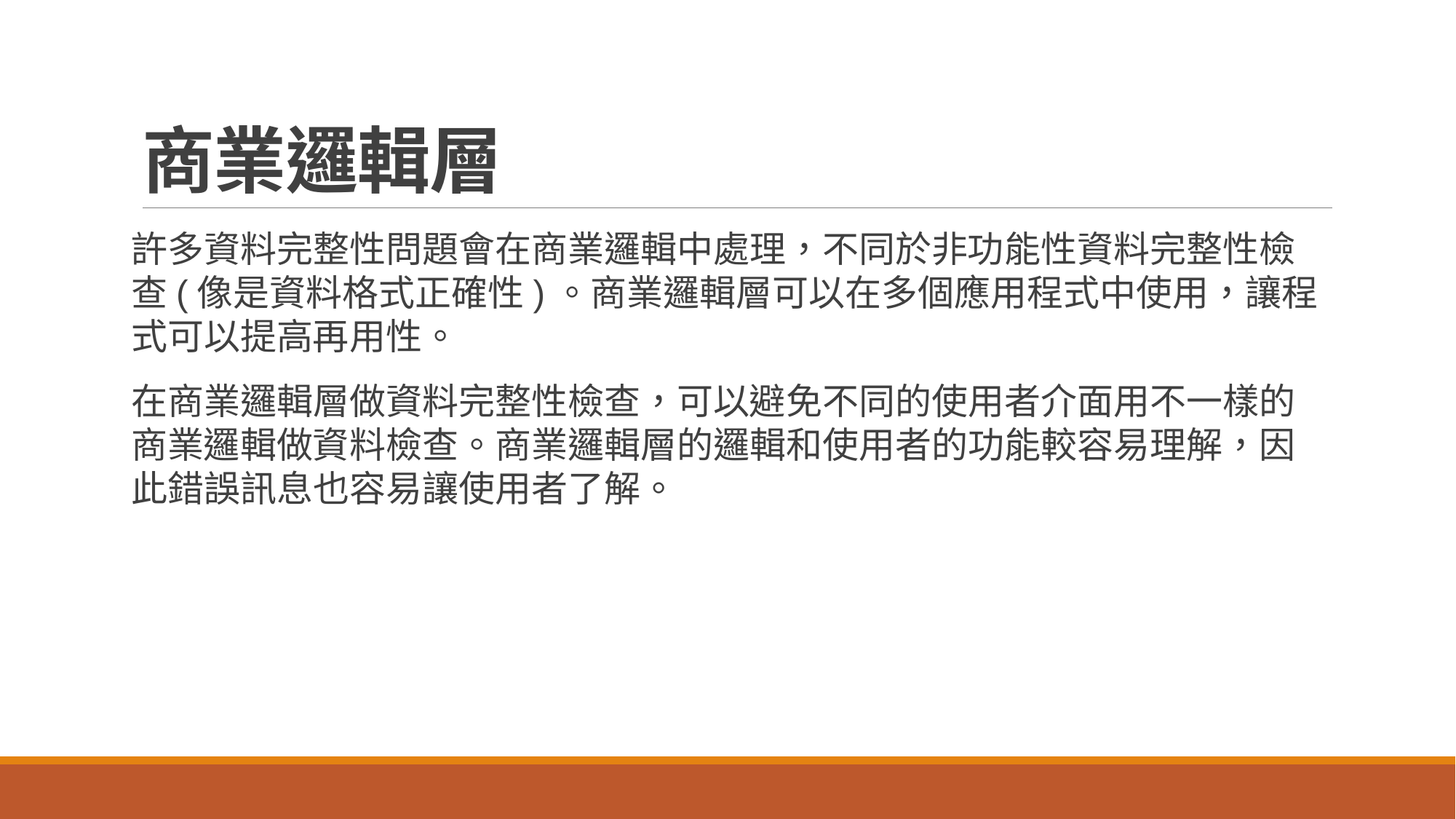

# 商業邏輯層
許多資料完整性問題會在商業邏輯中處理，不同於非功能性資料完整性檢查(像是資料格式正確性)。商業邏輯層可以在多個應用程式中使用，讓程式可以提高再用性。
在商業邏輯層做資料完整性檢查，可以避免不同的使用者介面用不一樣的商業邏輯做資料檢查。商業邏輯層的邏輯和使用者的功能較容易理解，因此錯誤訊息也容易讓使用者了解。